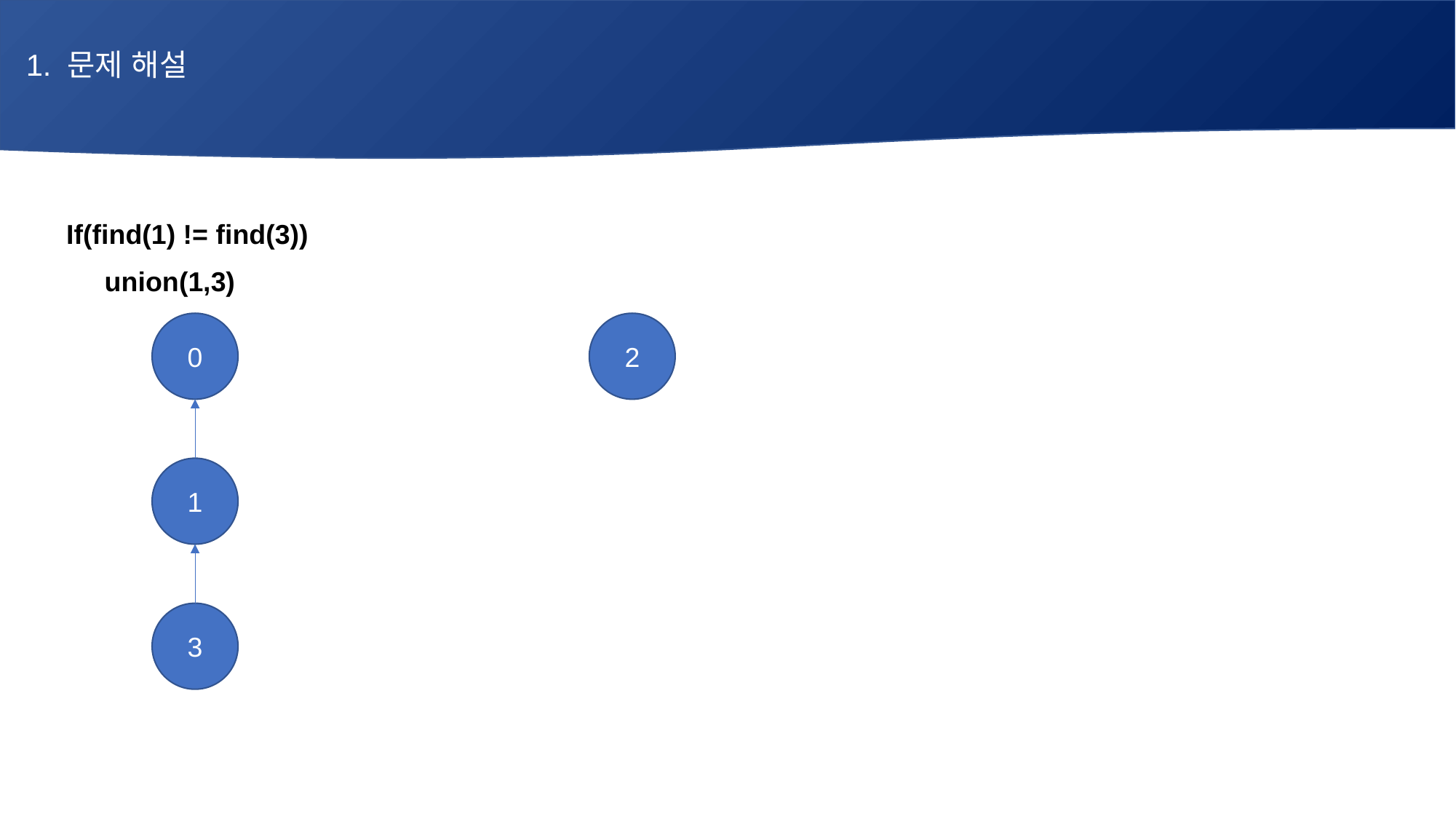

1. 문제 해설
# 매주 1 과제 LV2
If(find(1) != find(3))
     union(1,3)
0
2
1
3